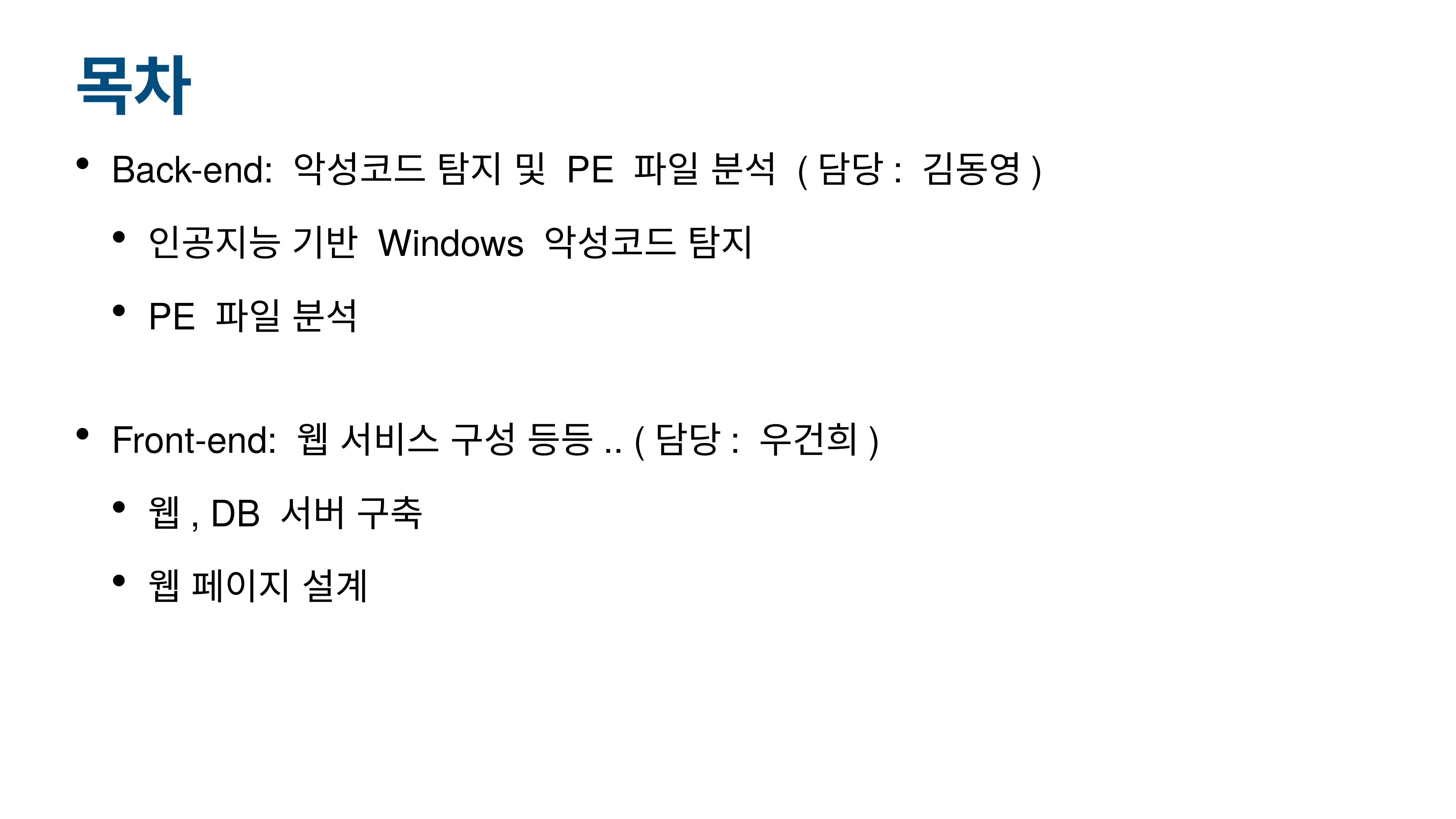

# 목차
Back-end: 악성코드 탐지 및 PE 파일 분석 (담당: 김동영)
인공지능 기반 Windows 악성코드 탐지
PE 파일 분석

Front-end: 웹 서비스 구성 등등.. (담당: 우건희)
웹, DB 서버 구축
웹 페이지 설계